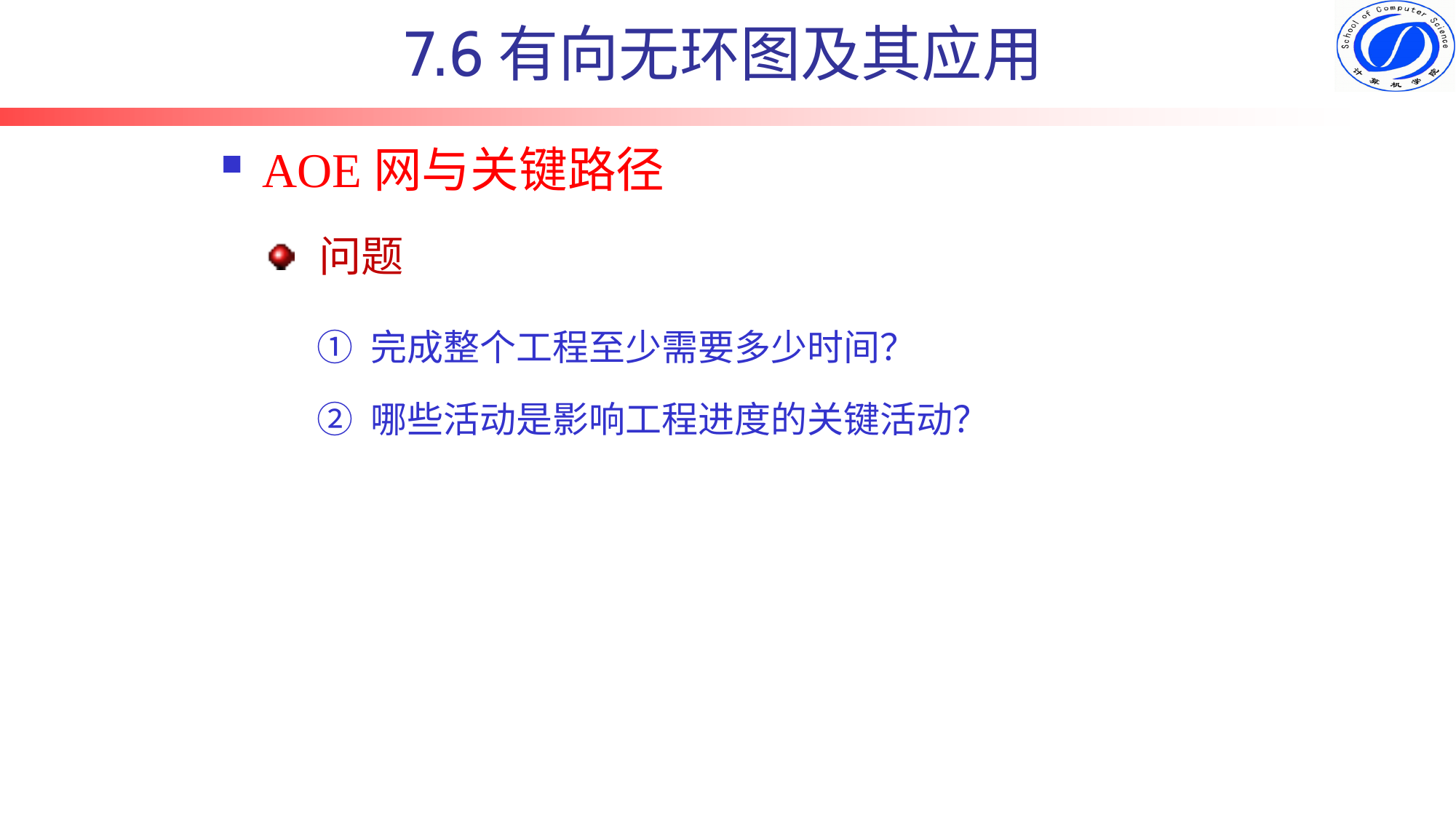

7.6有向无环图及其应用
AOE网与关键路径
问题
① 完成整个工程至少需要多少时间？
② 哪些活动是影响工程进度的关键活动？